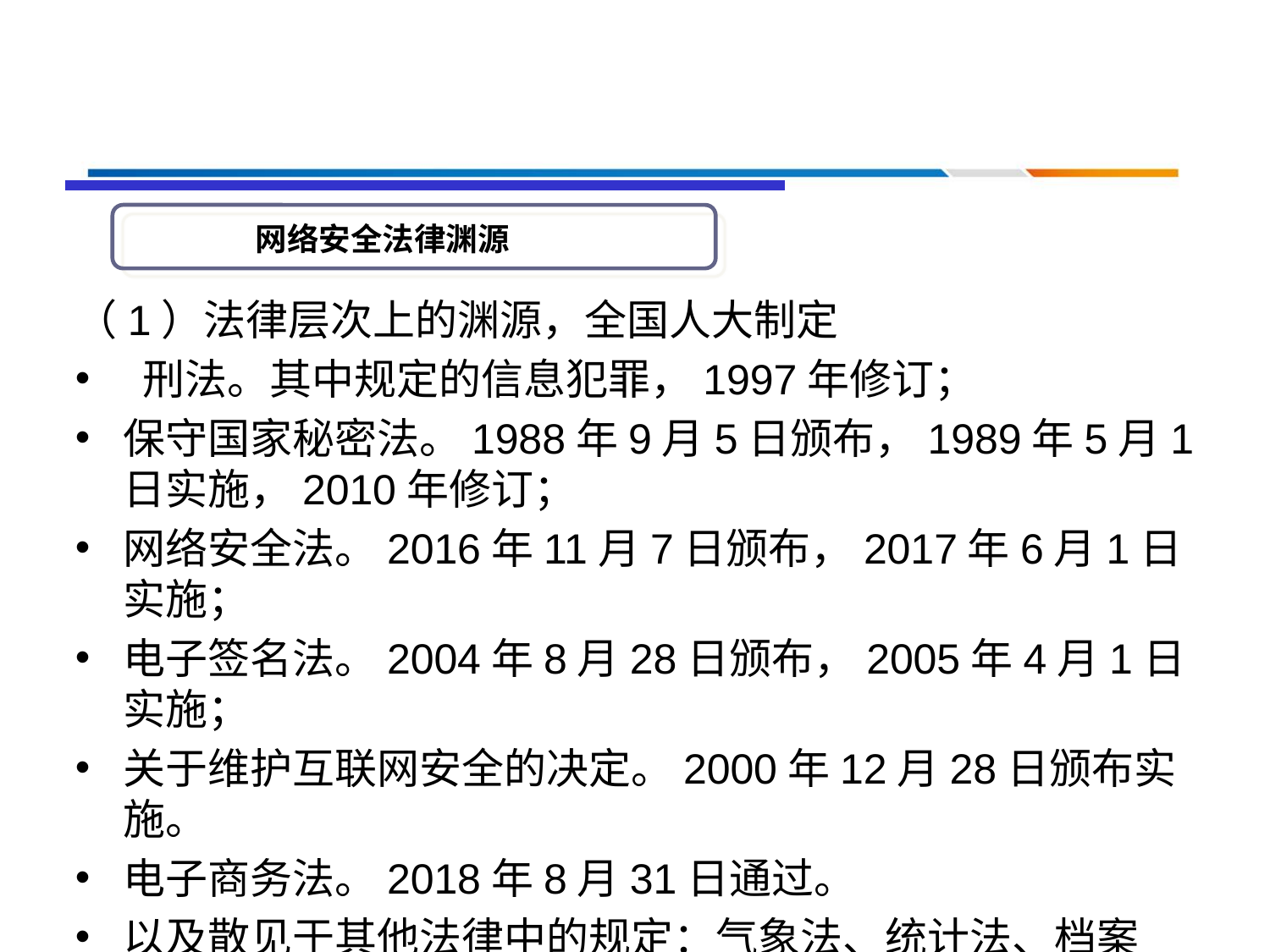

#

网络安全法律渊源

（1）法律层次上的渊源，全国人大制定
 刑法。其中规定的信息犯罪，1997年修订；
保守国家秘密法。1988年9月5日颁布，1989年5月1日实施，2010年修订；
网络安全法。2016年11月7日颁布，2017年6月1日实施；
电子签名法。2004年8月28日颁布，2005年4月1日实施；
关于维护互联网安全的决定。2000年12月28日颁布实施。
电子商务法。2018年8月31日通过。
以及散见于其他法律中的规定：气象法、统计法、档案法、证券法